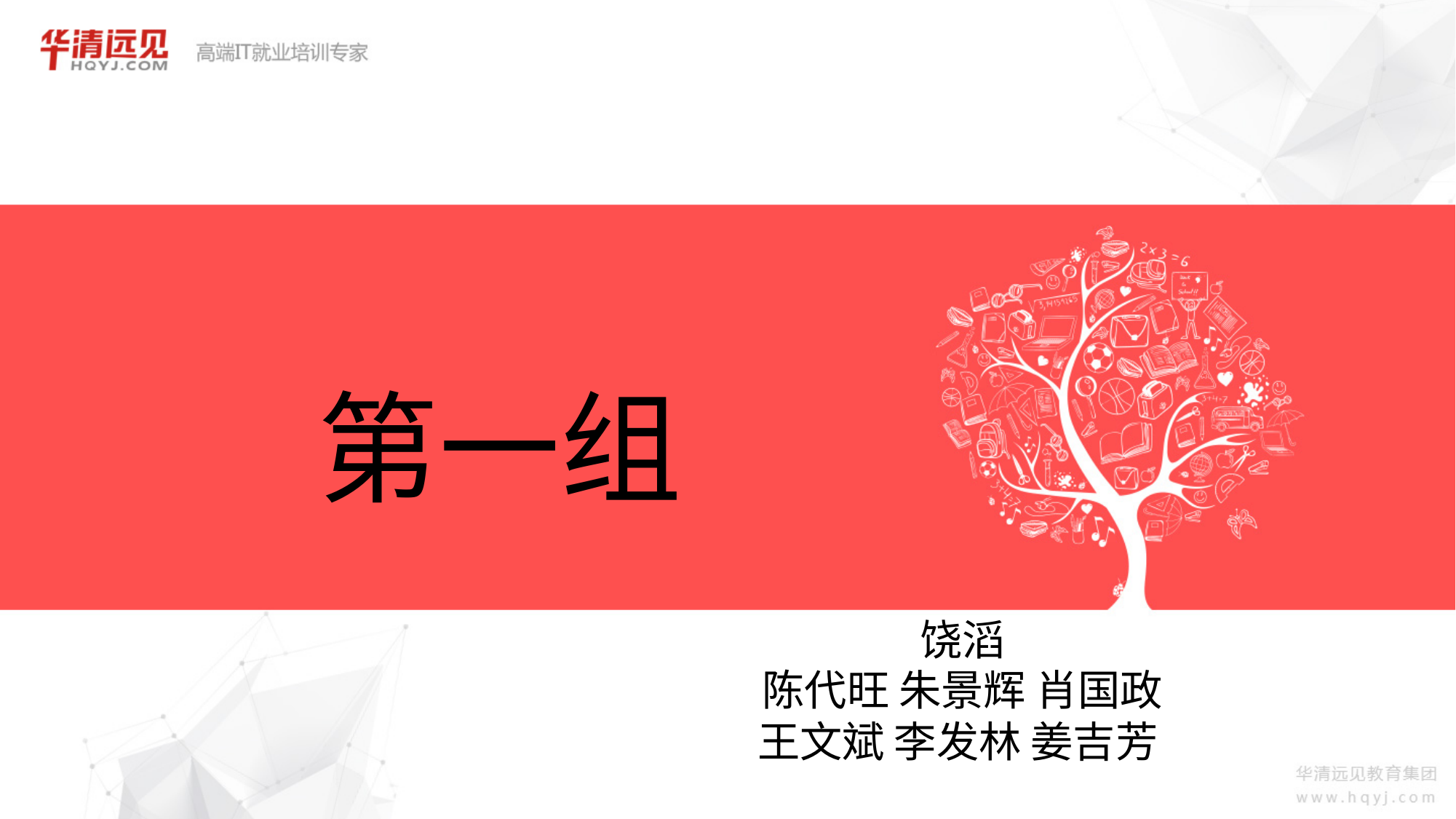

# 第一组
饶滔
陈代旺 朱景辉 肖国政
王文斌 李发林 姜吉芳